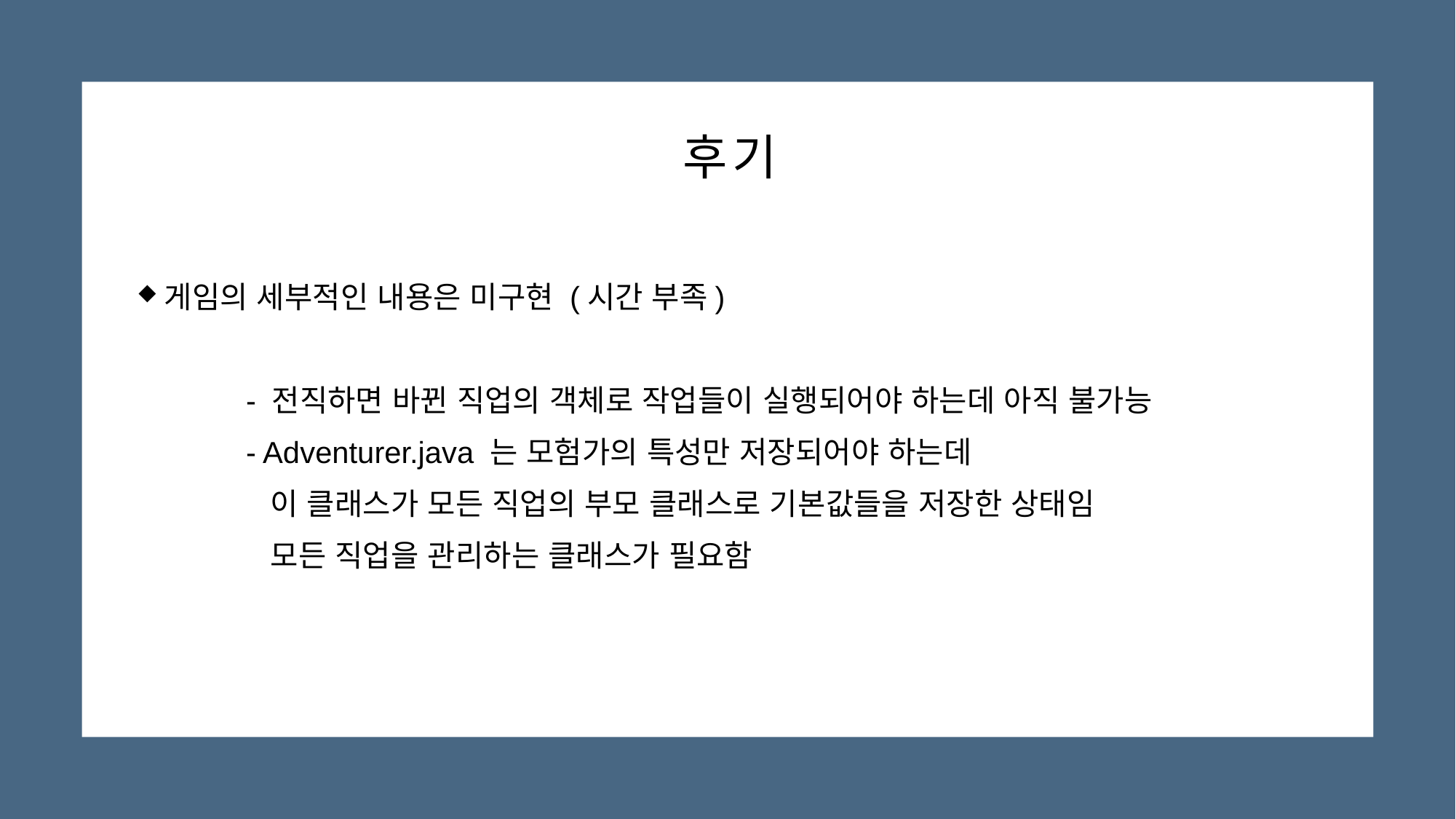

# 후기
게임의 세부적인 내용은 미구현 (시간 부족)

	- 전직하면 바뀐 직업의 객체로 작업들이 실행되어야 하는데 아직 불가능
	- Adventurer.java 는 모험가의 특성만 저장되어야 하는데
	  이 클래스가 모든 직업의 부모 클래스로 기본값들을 저장한 상태임
	  모든 직업을 관리하는 클래스가 필요함